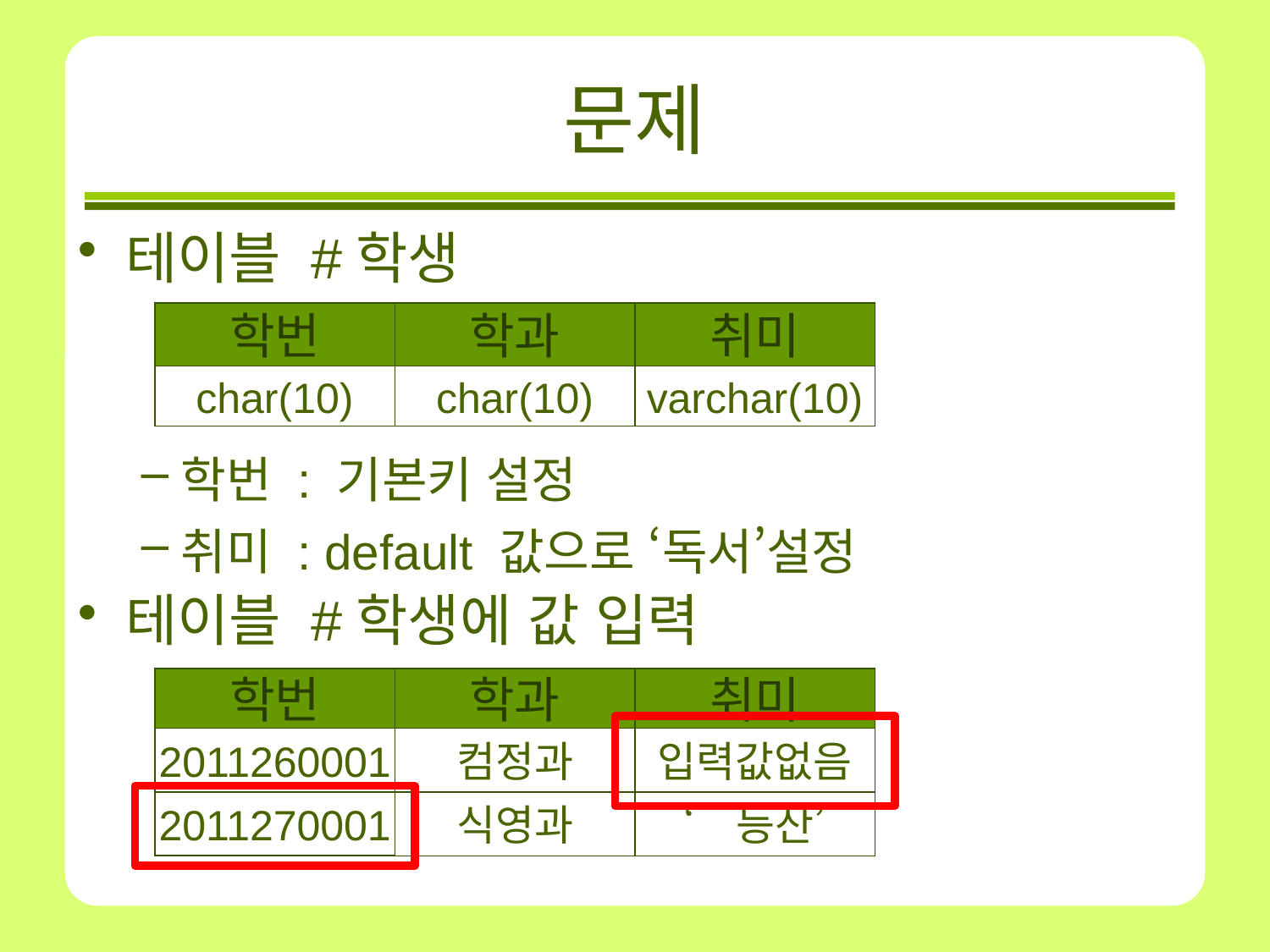

# 문제
테이블 #학생

학번 : 기본키 설정
취미 : default 값으로 ‘독서’설정
테이블 #학생에 값 입력

학번
학과
취미
char(10)
char(10)
varchar(10)
학번
학과
취미

2011260001
컴정과
입력값없음

2011270001
식영과
‘등산’